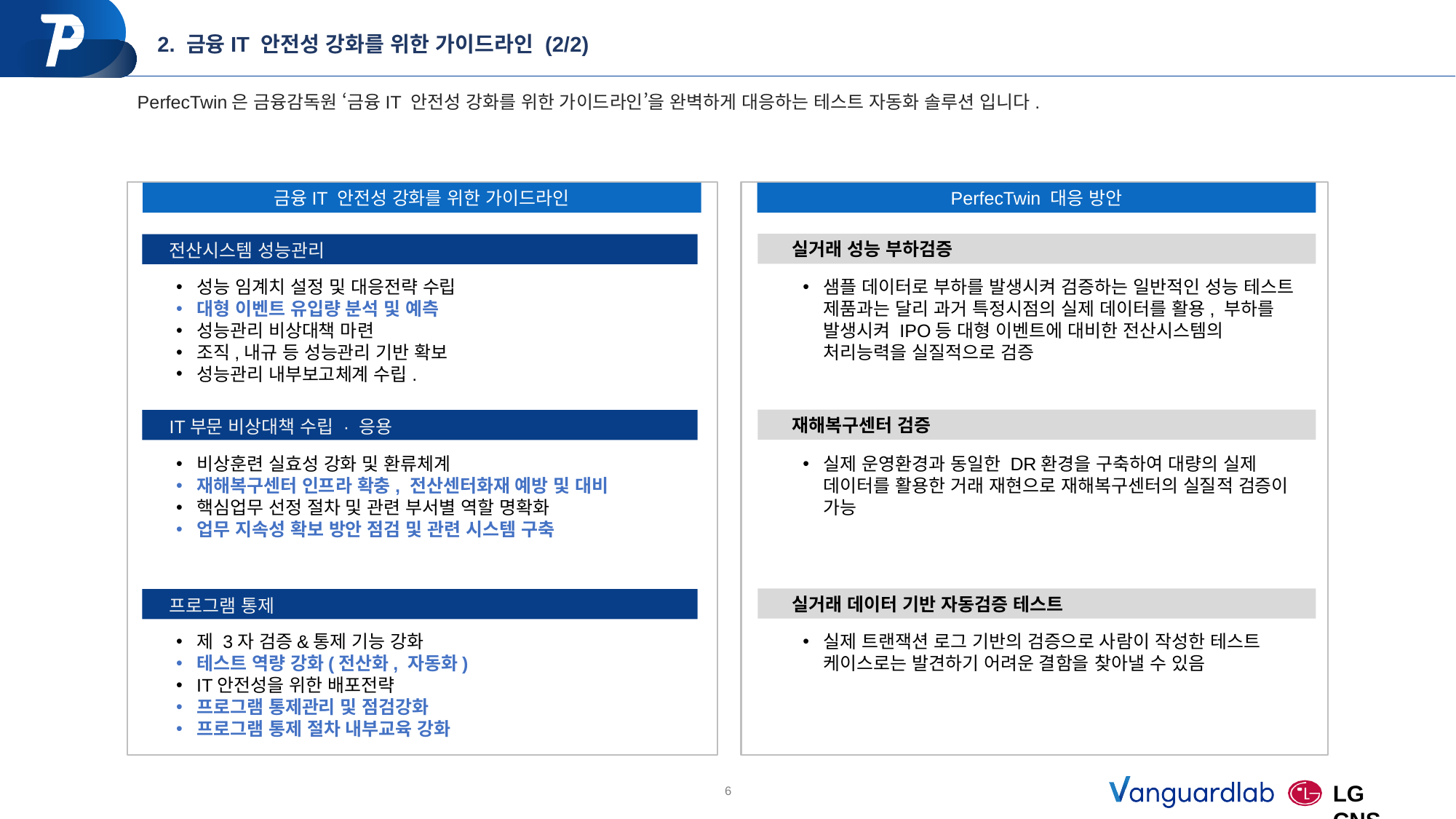

2. 금융IT 안전성 강화를 위한 가이드라인 (2/2)
1
PerfecTwin은 금융감독원 ‘금융IT 안전성 강화를 위한 가이드라인’을 완벽하게 대응하는 테스트 자동화 솔루션 입니다.

금융IT 안전성 강화를 위한 가이드라인
PerfecTwin 대응 방안
실거래 성능 부하검증

전산시스템 성능관리
성능 임계치 설정 및 대응전략 수립
대형 이벤트 유입량 분석 및 예측
성능관리 비상대책 마련
조직,내규 등 성능관리 기반 확보
성능관리 내부보고체계 수립.
샘플 데이터로 부하를 발생시켜 검증하는 일반적인 성능 테스트 제품과는 달리 과거 특정시점의 실제 데이터를 활용, 부하를 발생시켜 IPO등 대형 이벤트에 대비한 전산시스템의 처리능력을 실질적으로 검증
재해복구센터 검증

IT부문 비상대책 수립 · 응용
비상훈련 실효성 강화 및 환류체계
재해복구센터 인프라 확충, 전산센터화재 예방 및 대비
핵심업무 선정 절차 및 관련 부서별 역할 명확화
업무 지속성 확보 방안 점검 및 관련 시스템 구축
실제 운영환경과 동일한 DR환경을 구축하여 대량의 실제 데이터를 활용한 거래 재현으로 재해복구센터의 실질적 검증이 가능
실거래 데이터 기반 자동검증 테스트

프로그램 통제
제 3자 검증&통제 기능 강화
테스트 역량 강화(전산화, 자동화)
IT안전성을 위한 배포전략
프로그램 통제관리 및 점검강화
프로그램 통제 절차 내부교육 강화
실제 트랜잭션 로그 기반의 검증으로 사람이 작성한 테스트 케이스로는 발견하기 어려운 결함을 찾아낼 수 있음